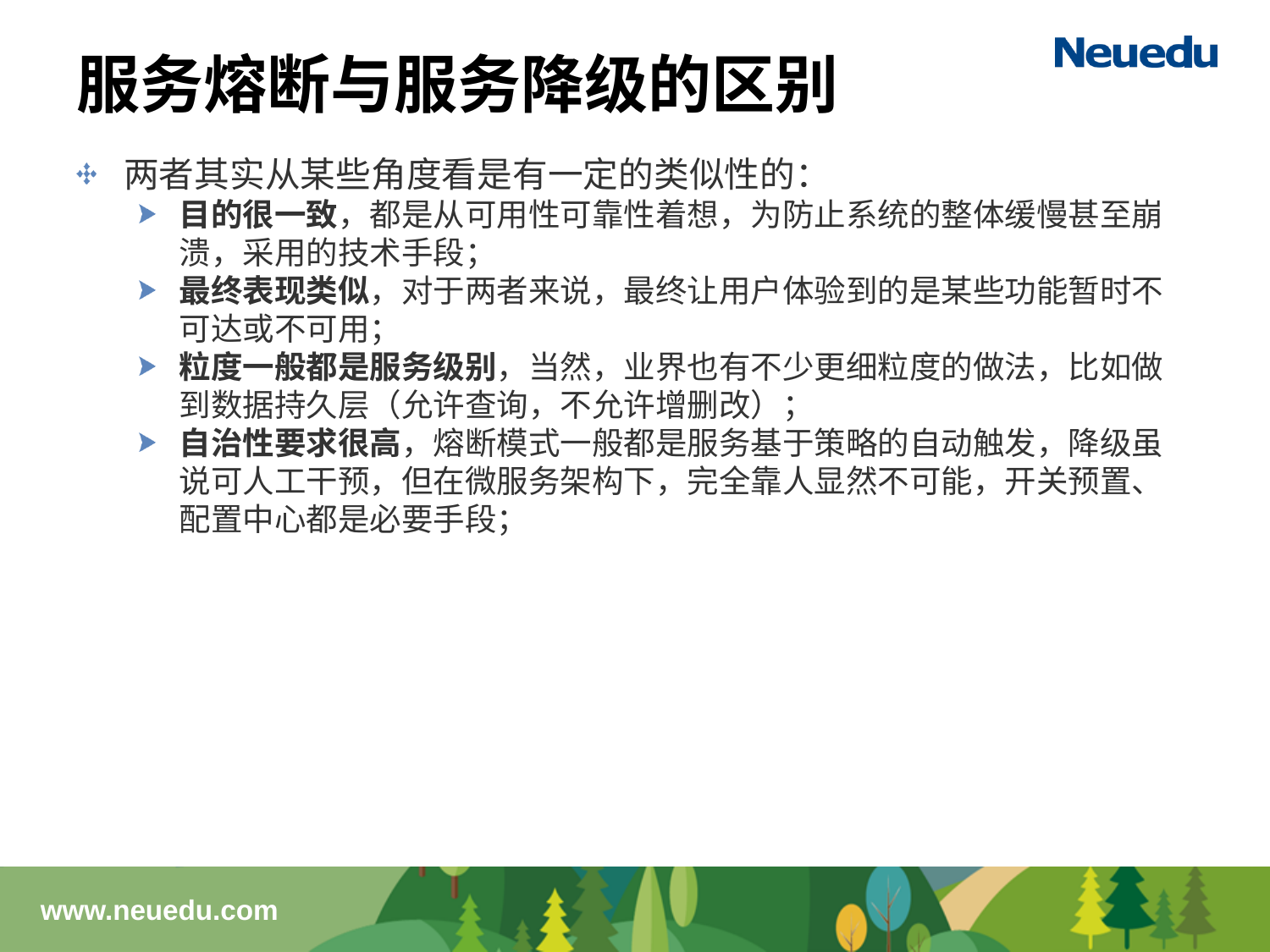

# 服务熔断与服务降级的区别
两者其实从某些角度看是有一定的类似性的：
目的很一致，都是从可用性可靠性着想，为防止系统的整体缓慢甚至崩溃，采用的技术手段；
最终表现类似，对于两者来说，最终让用户体验到的是某些功能暂时不可达或不可用；
粒度一般都是服务级别，当然，业界也有不少更细粒度的做法，比如做到数据持久层（允许查询，不允许增删改）；
自治性要求很高，熔断模式一般都是服务基于策略的自动触发，降级虽说可人工干预，但在微服务架构下，完全靠人显然不可能，开关预置、配置中心都是必要手段；